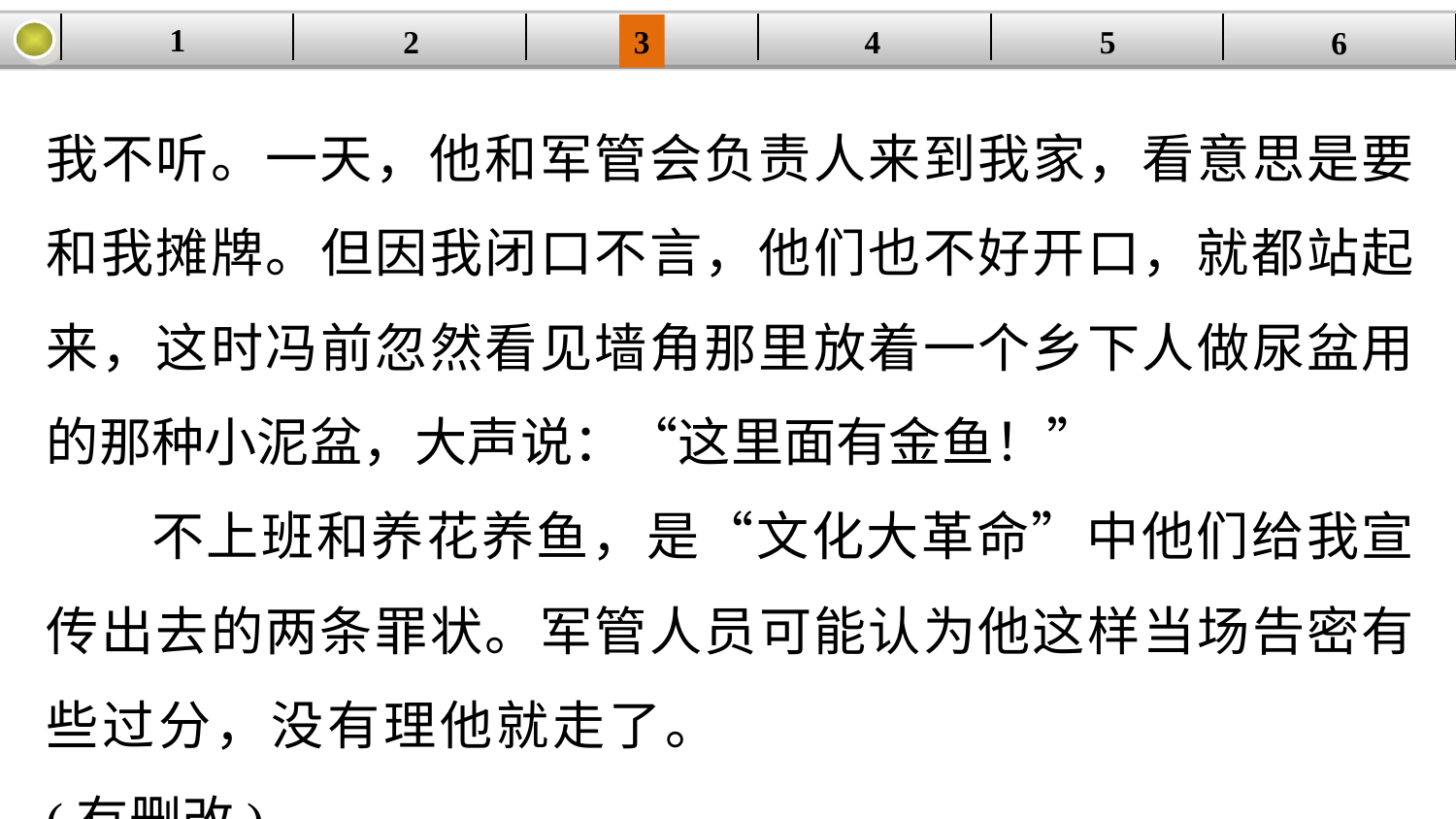

1
|  |  |  |  |  |  |
| --- | --- | --- | --- | --- | --- |
2
3
4
5
6

我不听。一天，他和军管会负责人来到我家，看意思是要和我摊牌。但因我闭口不言，他们也不好开口，就都站起来，这时冯前忽然看见墙角那里放着一个乡下人做尿盆用的那种小泥盆，大声说：“这里面有金鱼！”
不上班和养花养鱼，是“文化大革命”中他们给我宣传出去的两条罪状。军管人员可能认为他这样当场告密有些过分，没有理他就走了。					(有删改)